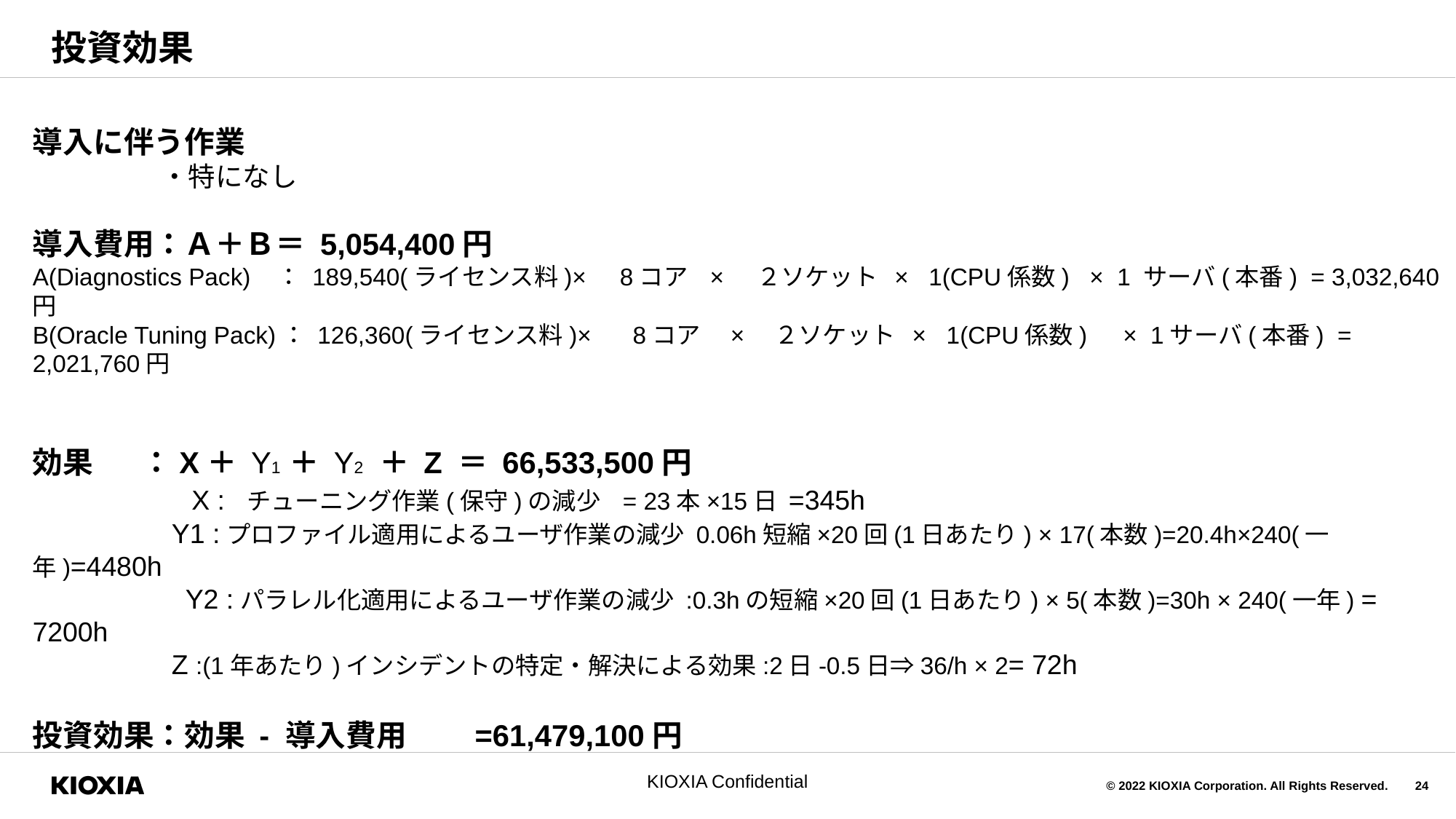

# 投資効果
導入に伴う作業
　　            ・特になし

導入費用：Ａ＋Ｂ＝ 5,054,400円
A(Diagnostics Pack)   ： 189,540(ライセンス料)×     8コア   ×    ２ソケット  ×   1(CPU係数)   ×  1 サーバ(本番)  = 3,032,640円
B(Oracle Tuning Pack)： 126,360(ライセンス料)×　 8コア　×　２ソケット  ×   1(CPU係数)　×  1サーバ(本番)  = 2,021,760円

効果       ：X＋ Y1 ＋ Y2 ＋ Z ＝ 66,533,500円
                   X :  チューニング作業(保守)の減少   = 23本×15日 =345h
　                 Y1 :プロファイル適用によるユーザ作業の減少 0.06h短縮×20回(1日あたり) × 17(本数)=20.4h×240(一年)=4480h
                    Y2 :パラレル化適用によるユーザ作業の減少 :0.3hの短縮×20回(1日あたり) × 5(本数)=30h × 240(一年) = 7200h
　                 Z :(1年あたり)インシデントの特定・解決による効果:2日-0.5日⇒36/h × 2= 72h

投資効果：効果 - 導入費用　　=61,479,100円

KIOXIA Confidential